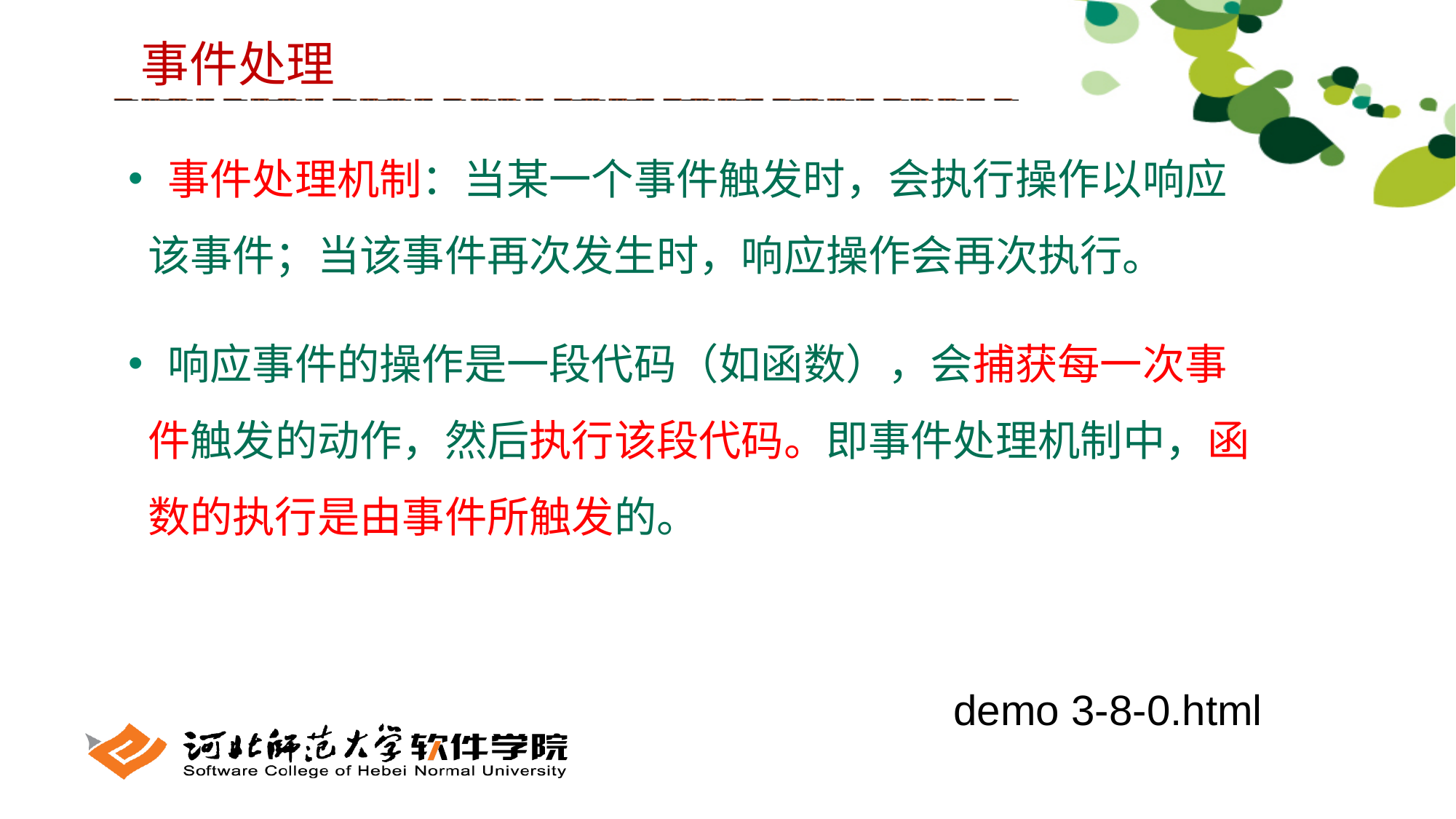

事件处理

 事件处理机制：当某一个事件触发时，会执行操作以响应该事件；当该事件再次发生时，响应操作会再次执行。
 响应事件的操作是一段代码（如函数），会捕获每一次事件触发的动作，然后执行该段代码。即事件处理机制中，函数的执行是由事件所触发的。

demo 3-8-0.html